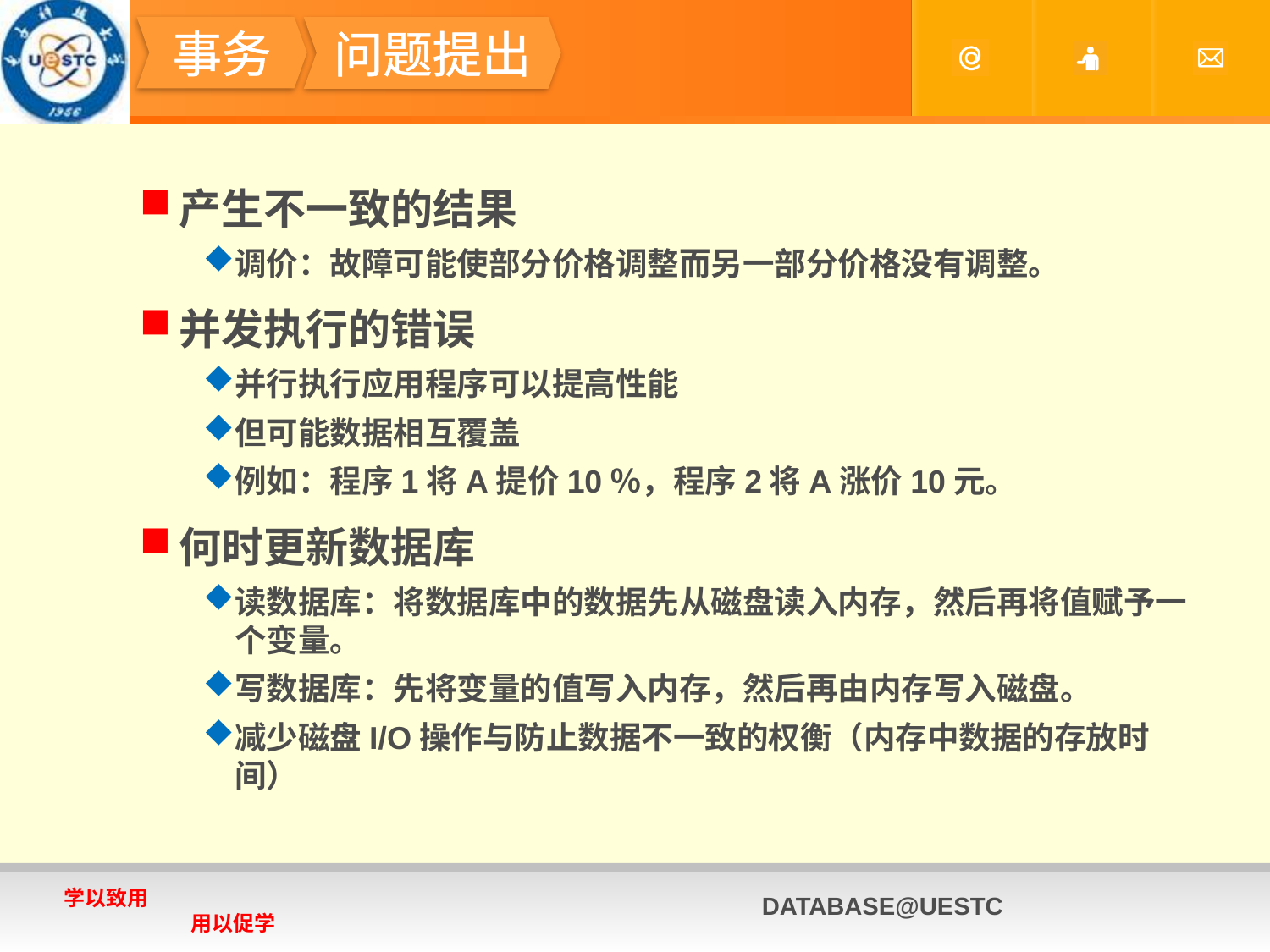

#
事务
问题提出
产生不一致的结果
调价：故障可能使部分价格调整而另一部分价格没有调整。
并发执行的错误
并行执行应用程序可以提高性能
但可能数据相互覆盖
例如：程序1将A提价10％，程序2将A涨价10元。
何时更新数据库
读数据库：将数据库中的数据先从磁盘读入内存，然后再将值赋予一个变量。
写数据库：先将变量的值写入内存，然后再由内存写入磁盘。
减少磁盘I/O操作与防止数据不一致的权衡（内存中数据的存放时间）